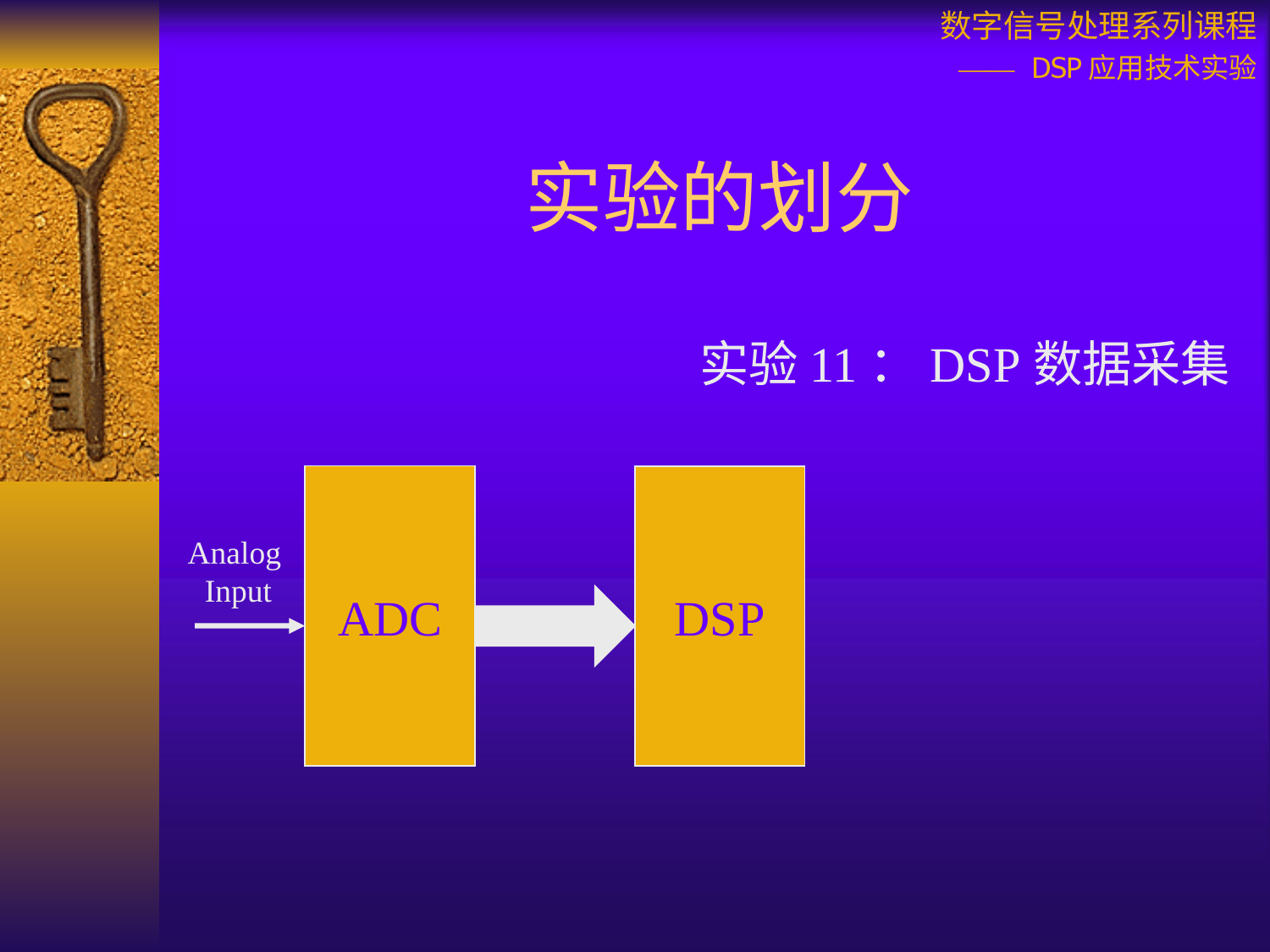

# 实验的划分
实验11：DSP数据采集
ADC
DSP
Analog
 Input